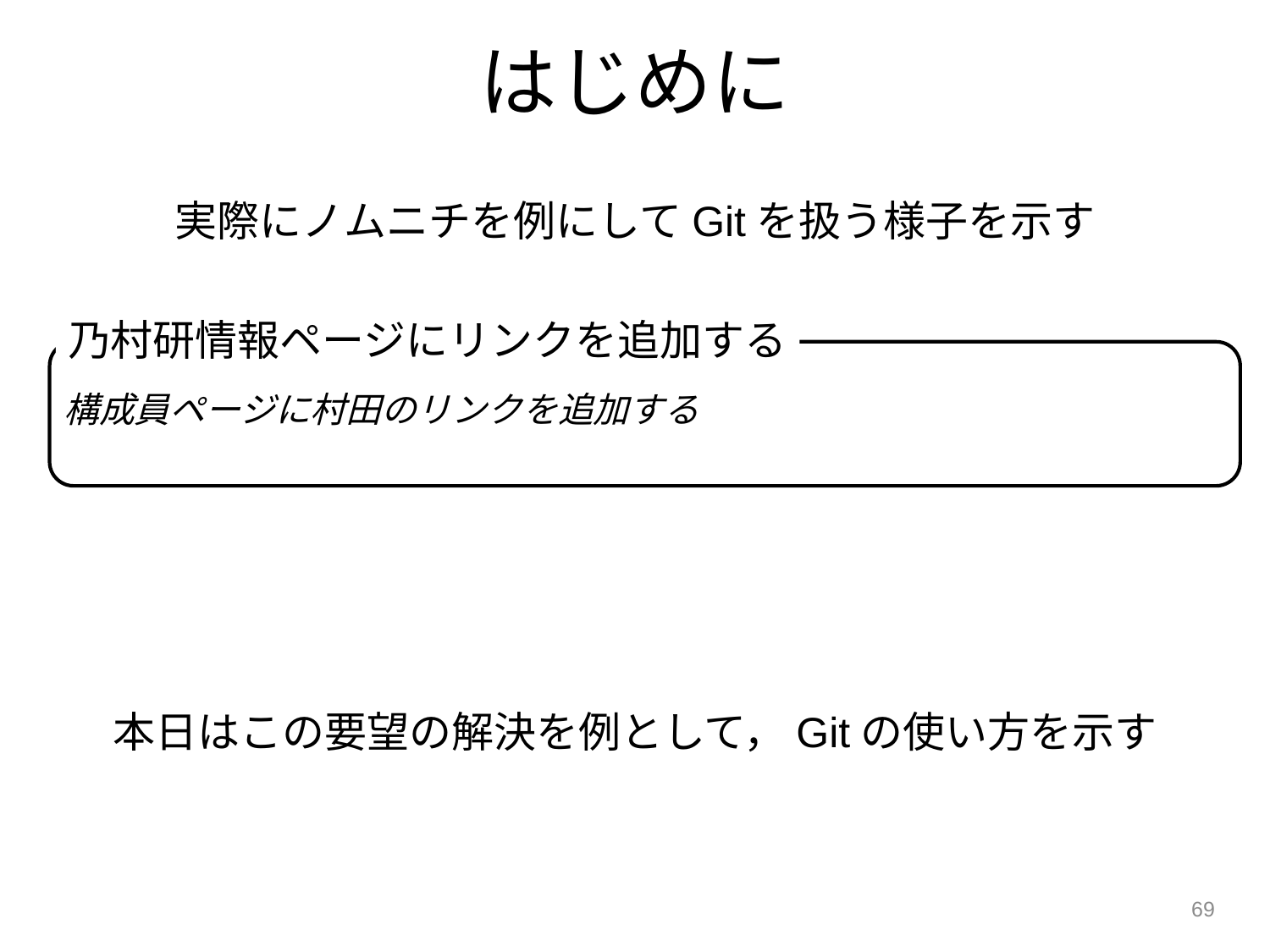

# はじめに
実際にノムニチを例にしてGitを扱う様子を示す
乃村研情報ページにリンクを追加する

構成員ページに村田のリンクを追加する
本日はこの要望の解決を例として，Gitの使い方を示す
69